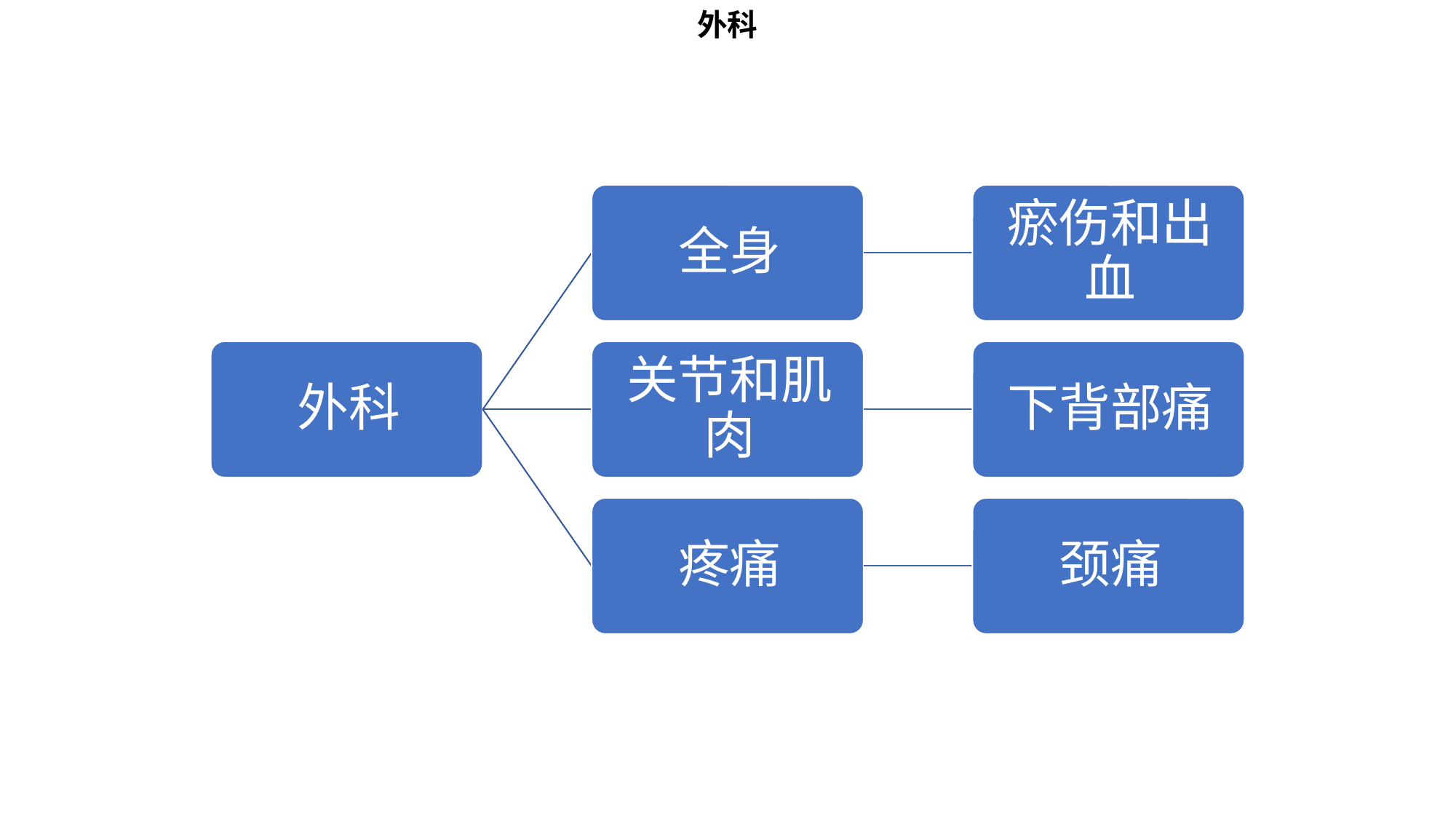

外科
外科

全身

瘀伤和出血

关节和肌肉

下背部痛

疼痛

颈痛